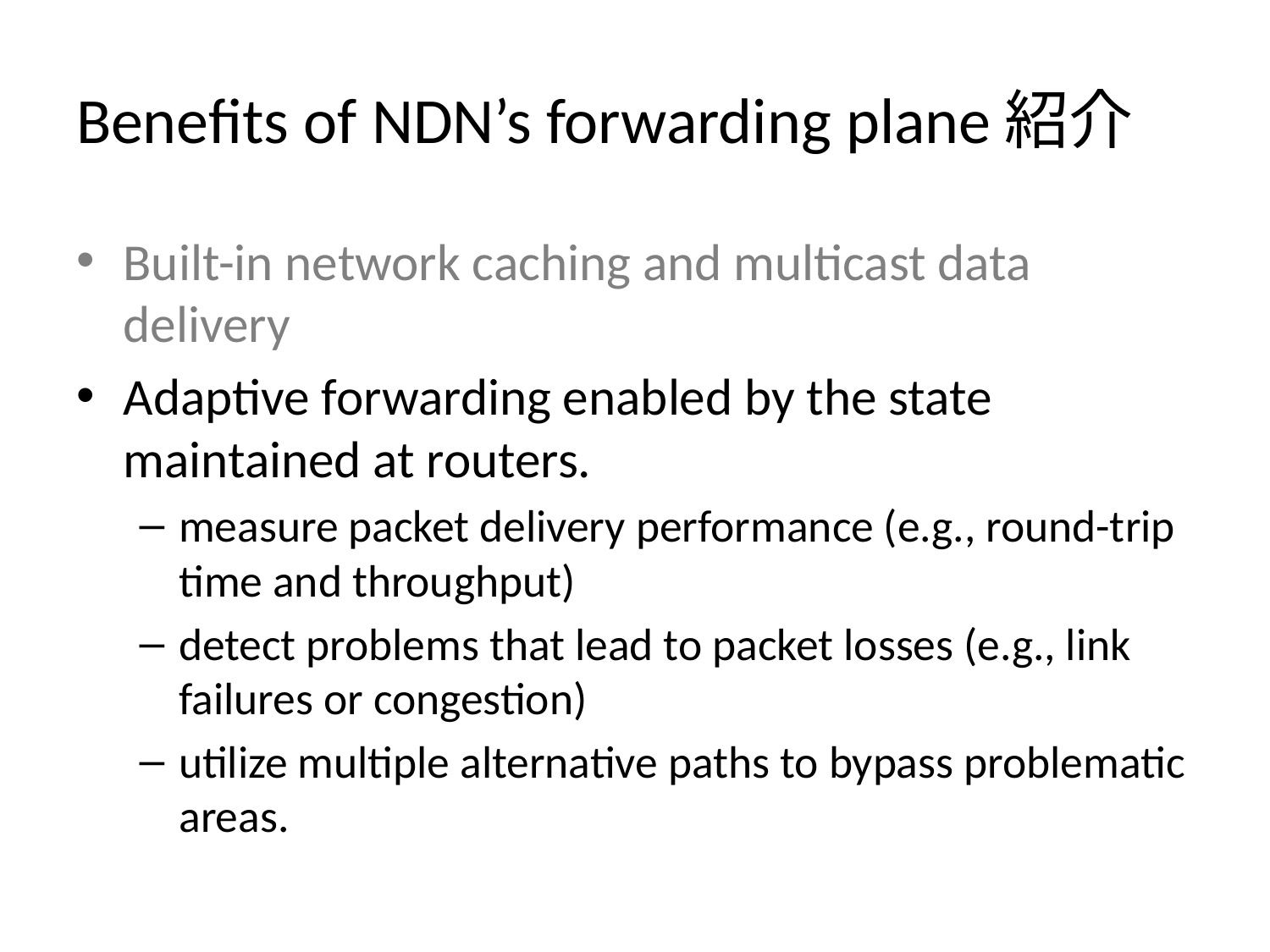

# Benefits of NDN’s forwarding plane紹介
Built-in network caching and multicast data delivery
Adaptive forwarding enabled by the state maintained at routers.
measure packet delivery performance (e.g., round-trip time and throughput)
detect problems that lead to packet losses (e.g., link failures or congestion)
utilize multiple alternative paths to bypass problematic areas.